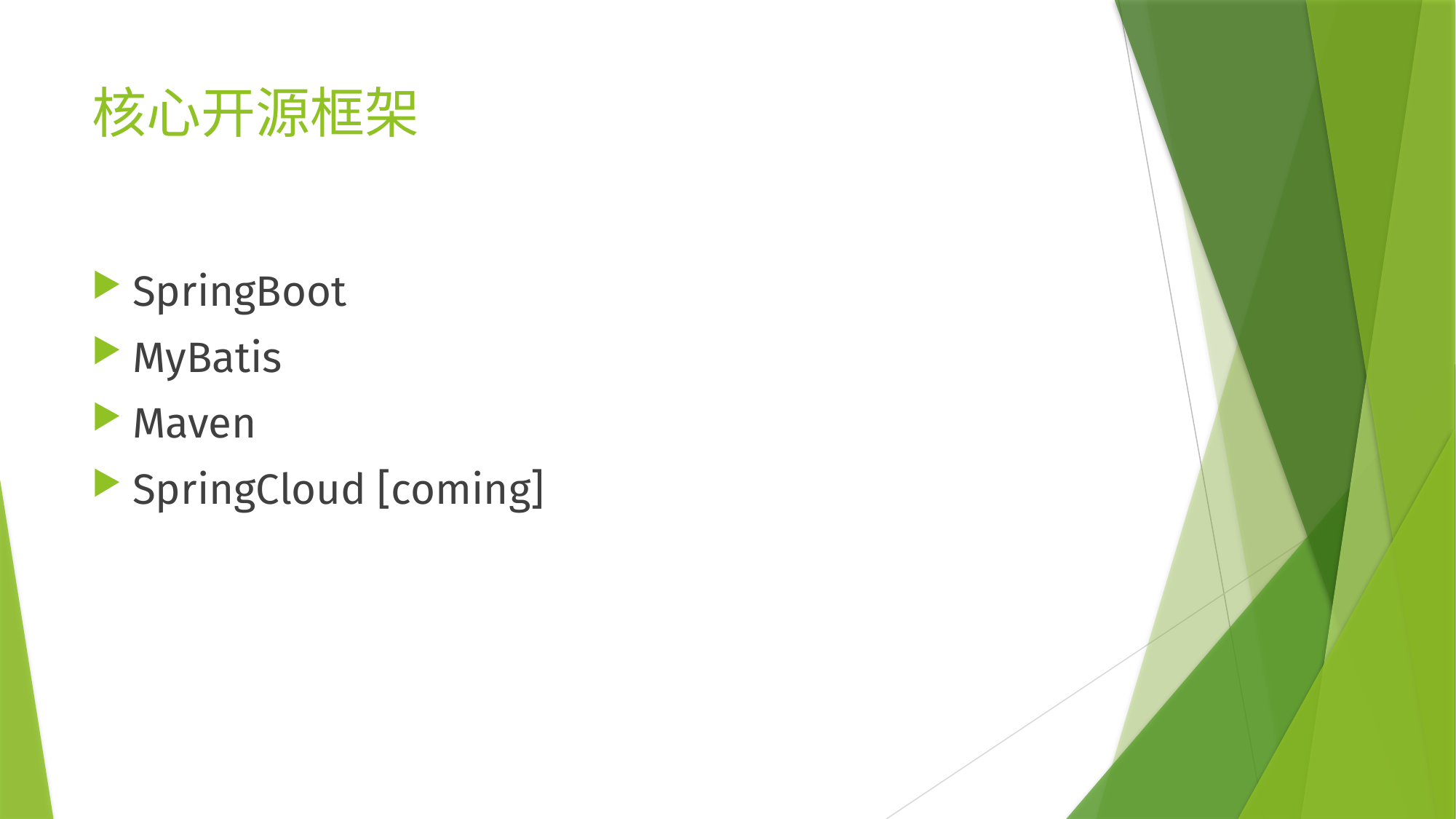

# 核心开源框架
SpringBoot
MyBatis
Maven
SpringCloud [coming]